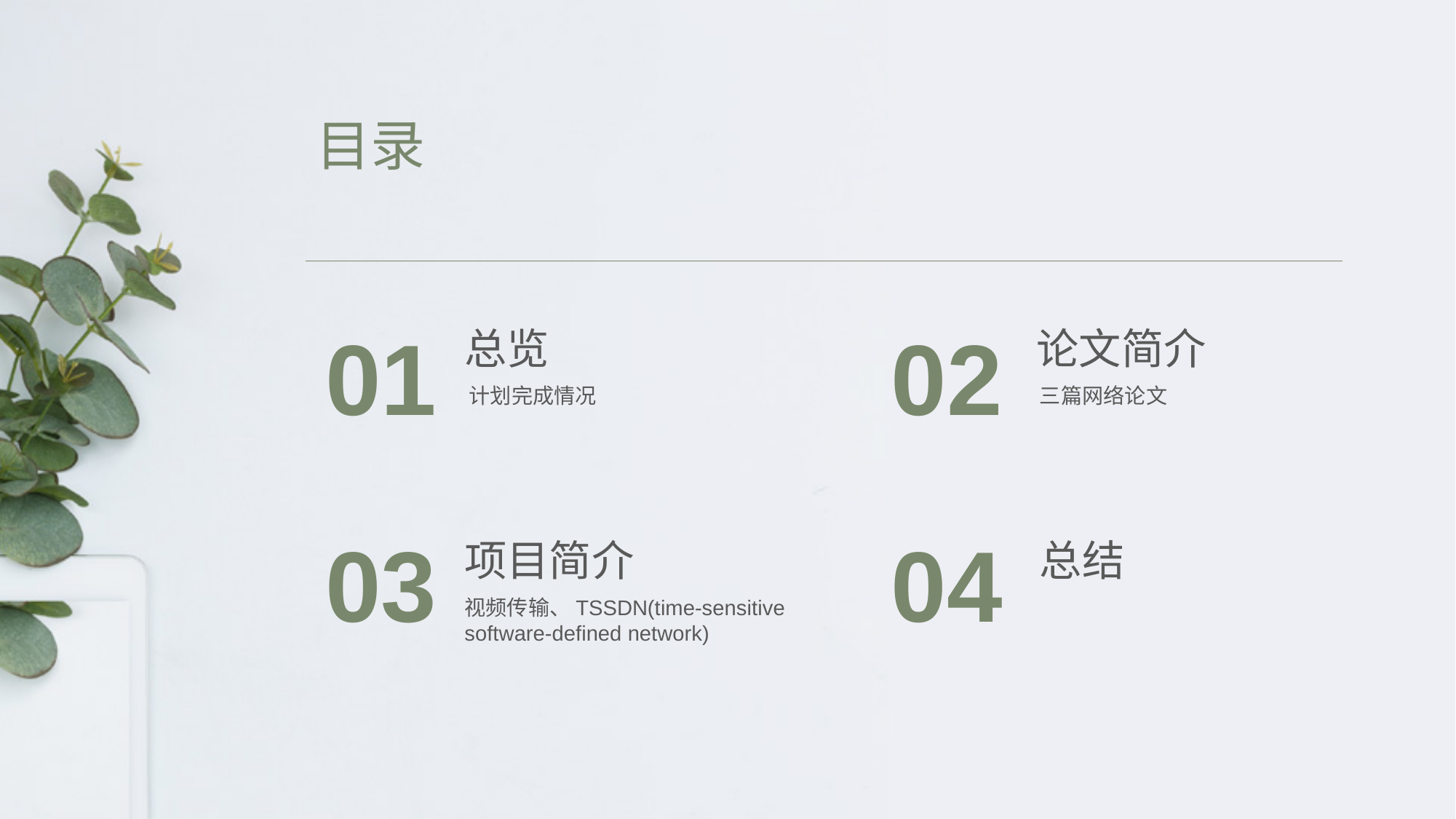

目录
01
总览
计划完成情况
02
论文简介
三篇网络论文
03
项目简介
视频传输、TSSDN(time-sensitive software-defined network)
04
总结